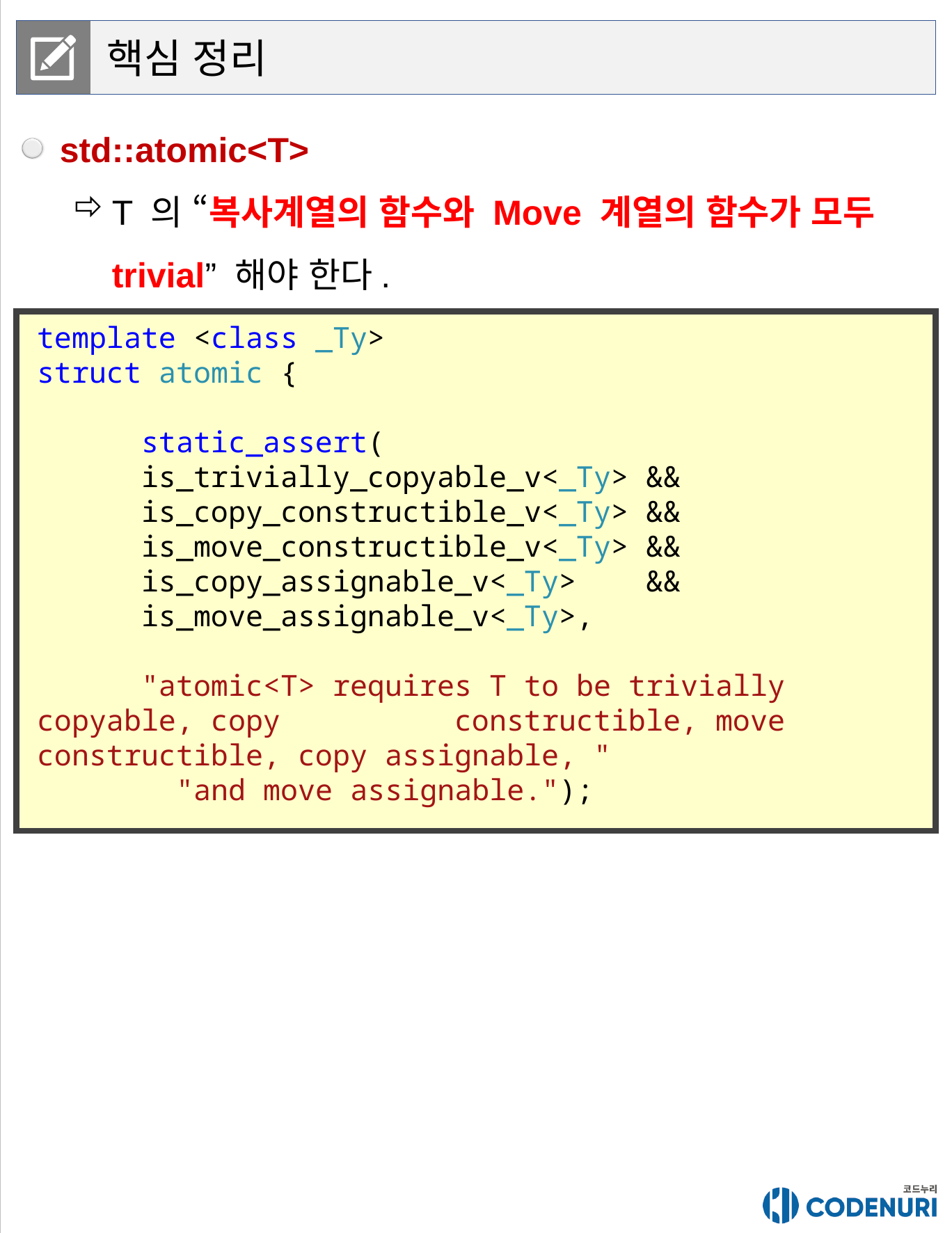

핵심 정리

std::atomic<T>
T 의 “복사계열의 함수와 Move 계열의 함수가 모두 trivial” 해야 한다.
template <class _Ty>
struct atomic {

	static_assert(
is_trivially_copyable_v<_Ty> &&
is_copy_constructible_v<_Ty> &&
is_move_constructible_v<_Ty> &&
is_copy_assignable_v<_Ty>    &&
is_move_assignable_v<_Ty>,

    	"atomic<T> requires T to be trivially copyable, copy 		constructible, move constructible, copy assignable, "
        "and move assignable.");